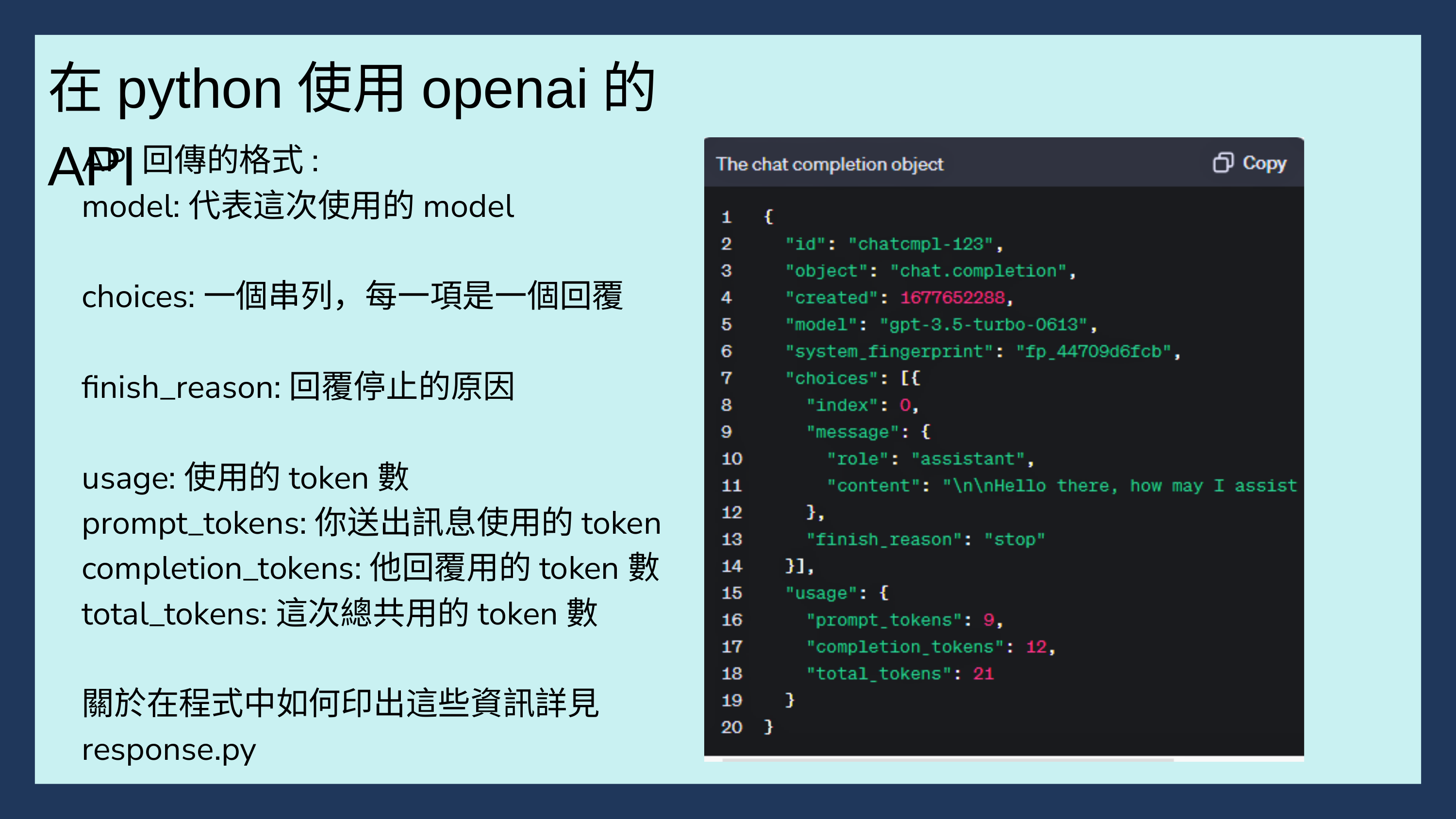

在python使用openai的API
API回傳的格式:
model:代表這次使用的model

choices:一個串列，每一項是一個回覆

finish_reason:回覆停止的原因

usage:使用的token數
prompt_tokens:你送出訊息使用的token
completion_tokens:他回覆用的token數
total_tokens:這次總共用的token數

關於在程式中如何印出這些資訊詳見
response.py